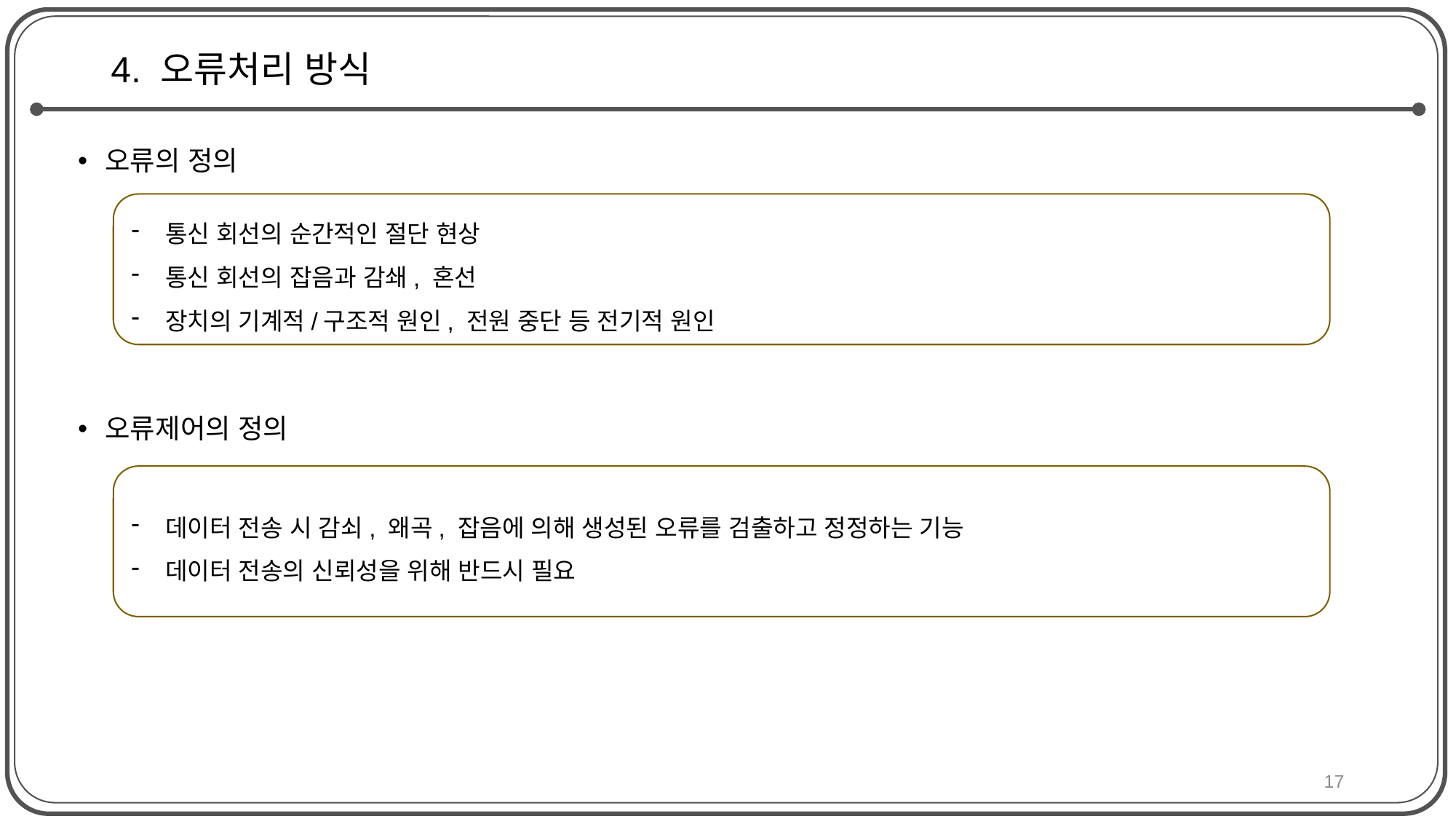

# 4. 오류처리 방식
오류의 정의

오류제어의 정의
통신 회선의 순간적인 절단 현상
통신 회선의 잡음과 감쇄, 혼선
장치의 기계적/구조적 원인, 전원 중단 등 전기적 원인
데이터 전송 시 감쇠, 왜곡, 잡음에 의해 생성된 오류를 검출하고 정정하는 기능
데이터 전송의 신뢰성을 위해 반드시 필요
17